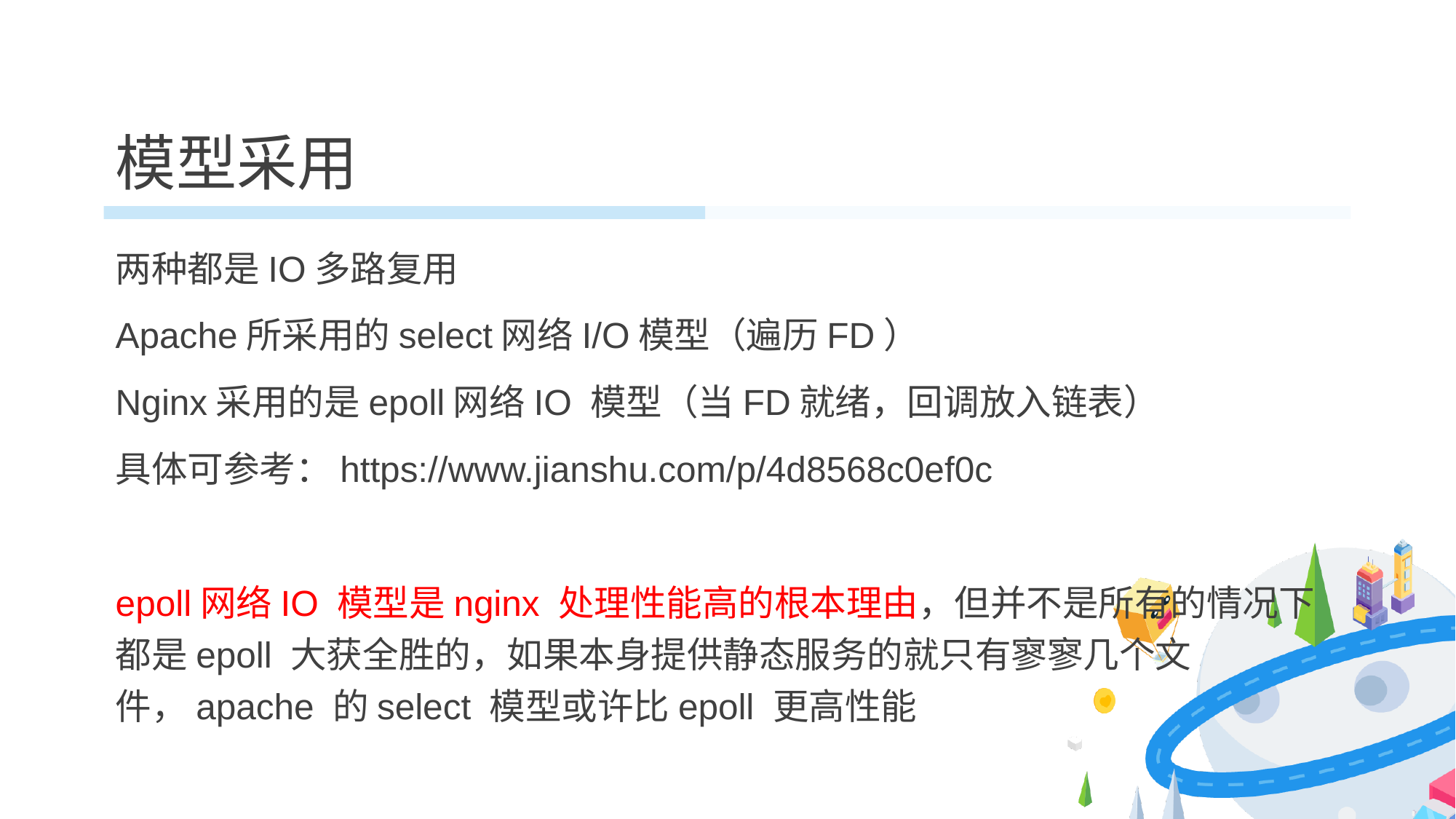

# 模型采用
两种都是IO多路复用
Apache所采用的select网络I/O模型（遍历FD）
Nginx采用的是epoll网络IO 模型（当FD就绪，回调放入链表）
具体可参考：https://www.jianshu.com/p/4d8568c0ef0c

epoll网络IO 模型是nginx 处理性能高的根本理由，但并不是所有的情况下都是epoll 大获全胜的，如果本身提供静态服务的就只有寥寥几个文件，apache 的select 模型或许比epoll 更高性能